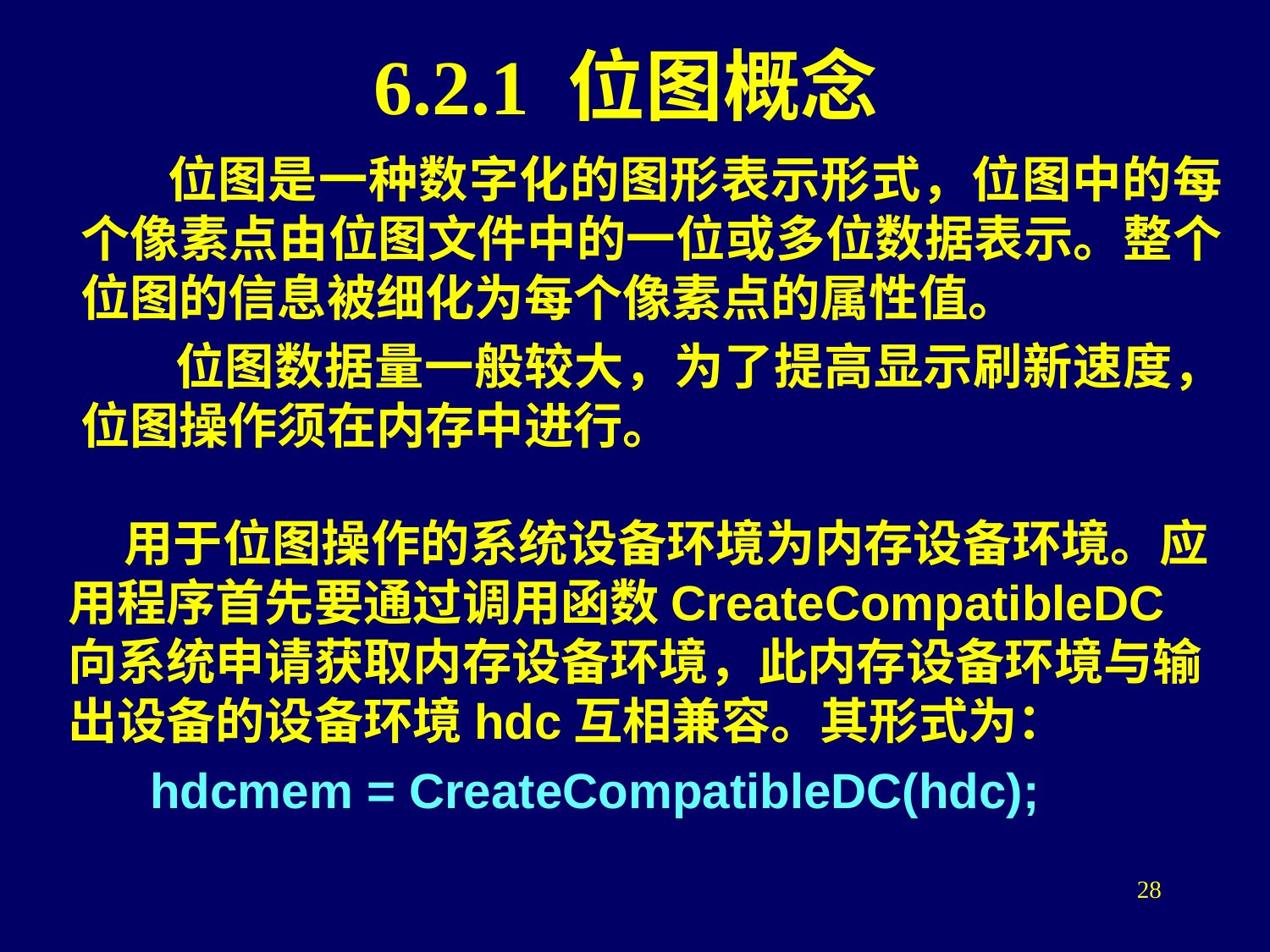

# 6.2.1 位图概念
          位图是一种数字化的图形表示形式，位图中的每个像素点由位图文件中的一位或多位数据表示。整个位图的信息被细化为每个像素点的属性值。
           位图数据量一般较大，为了提高显示刷新速度，位图操作须在内存中进行。
    用于位图操作的系统设备环境为内存设备环境。应用程序首先要通过调用函数CreateCompatibleDC向系统申请获取内存设备环境，此内存设备环境与输出设备的设备环境hdc互相兼容。其形式为：
      hdcmem = CreateCompatibleDC(hdc);

28